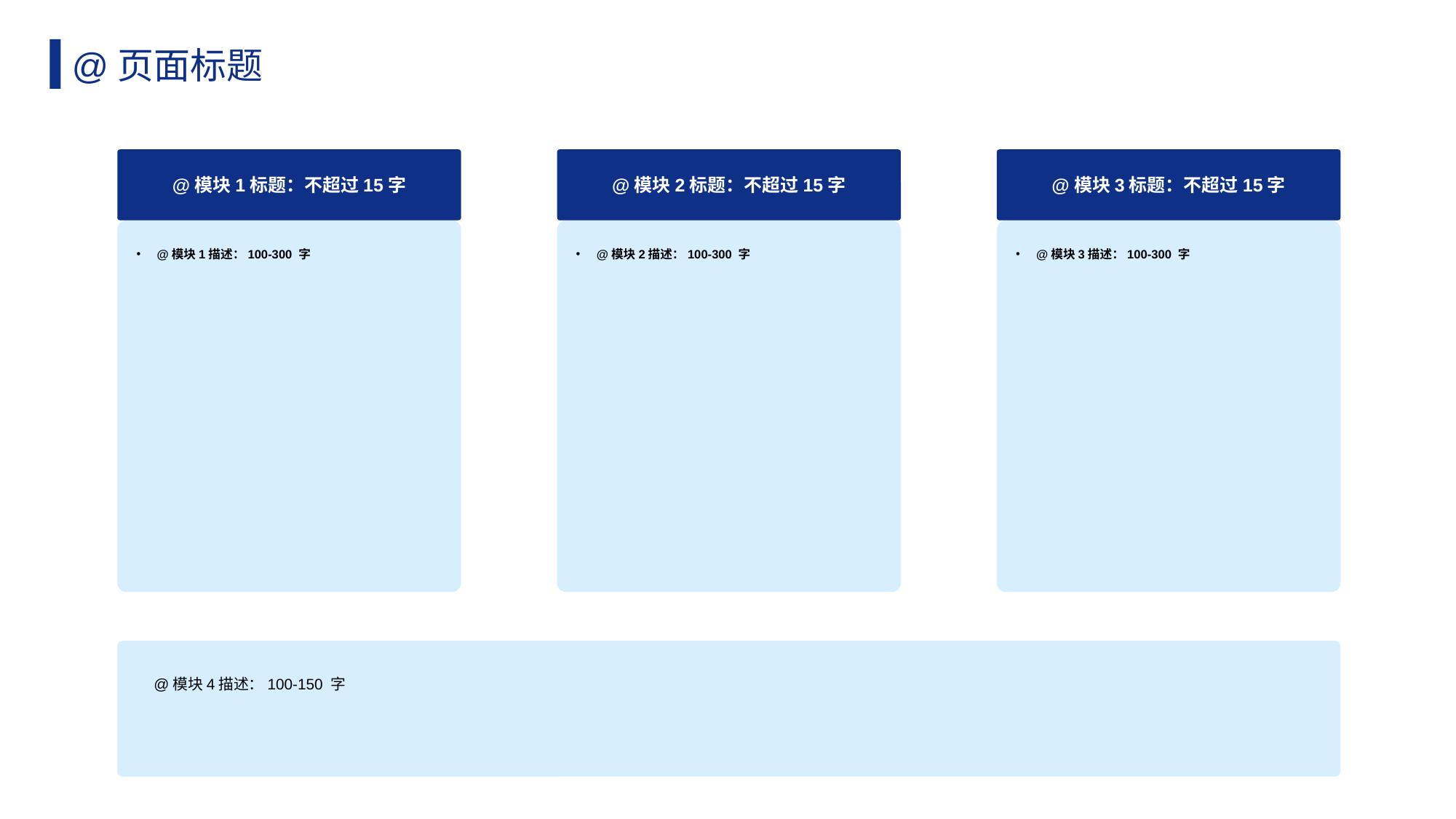

# @页面标题
@模块1标题：不超过15字
@模块2标题：不超过15字
@模块3标题：不超过15字
@模块1描述：100-300 字
@模块2描述：100-300 字
@模块3描述：100-300 字

@模块4描述：100-150 字